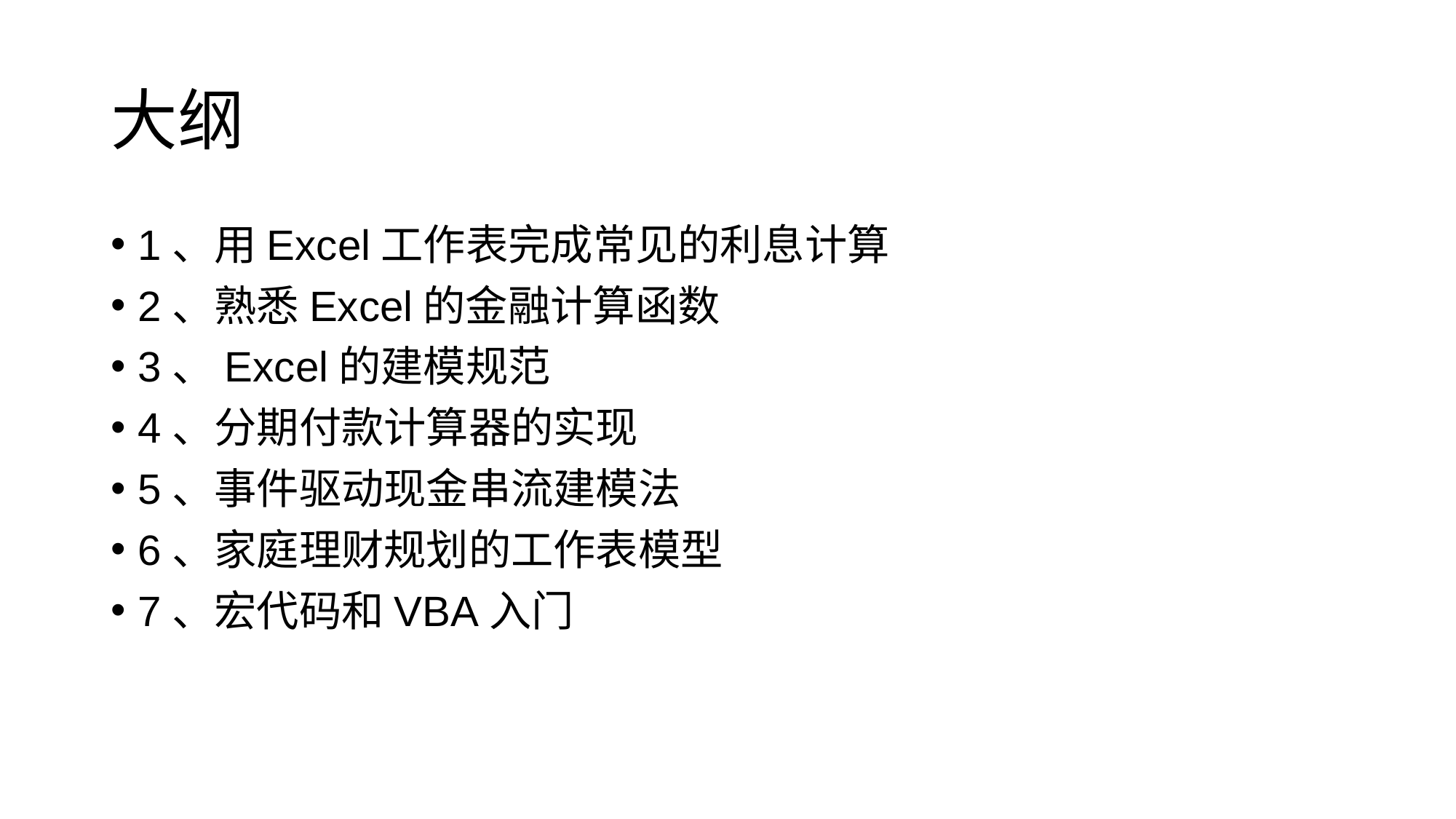

# 大纲
1、用Excel工作表完成常见的利息计算
2、熟悉Excel的金融计算函数
3、Excel的建模规范
4、分期付款计算器的实现
5、事件驱动现金串流建模法
6、家庭理财规划的工作表模型
7、宏代码和VBA入门